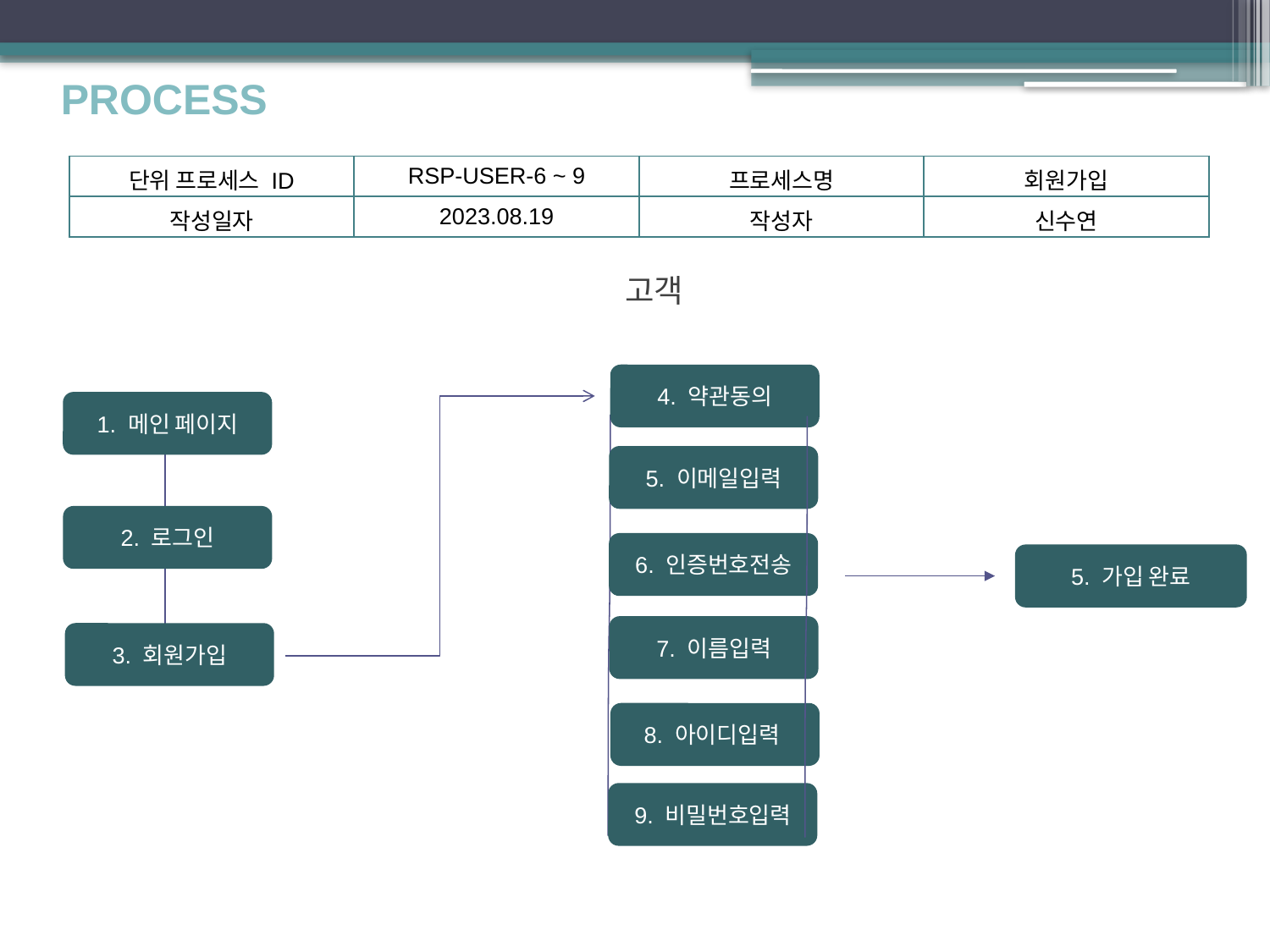

PROCESS
| 단위 프로세스 ID | RSP-USER-6 ~ 9 | 프로세스명 | 회원가입 |
| --- | --- | --- | --- |
| 작성일자 | 2023.08.19 | 작성자 | 신수연 |
고객
4. 약관동의
1. 메인 페이지
5. 이메일입력
2. 로그인
6. 인증번호전송
5. 가입 완료
7. 이름입력
3. 회원가입
8. 아이디입력
9. 비밀번호입력